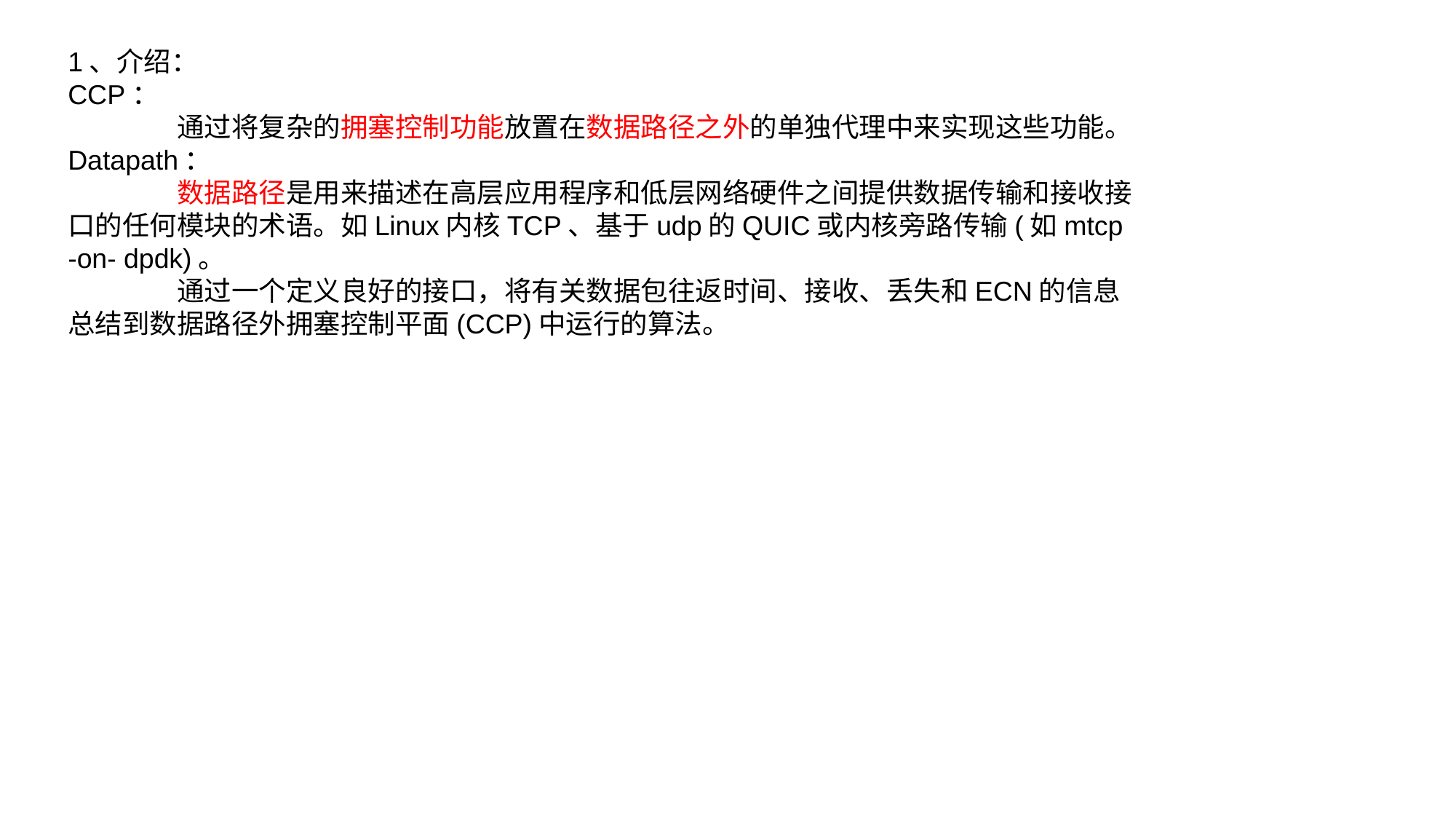

1、介绍：
CCP：
	通过将复杂的拥塞控制功能放置在数据路径之外的单独代理中来实现这些功能。
Datapath：
	数据路径是用来描述在高层应用程序和低层网络硬件之间提供数据传输和接收接口的任何模块的术语。如Linux内核TCP、基于udp的QUIC或内核旁路传输(如mtcp -on- dpdk)。
	通过一个定义良好的接口，将有关数据包往返时间、接收、丢失和ECN的信息总结到数据路径外拥塞控制平面(CCP)中运行的算法。